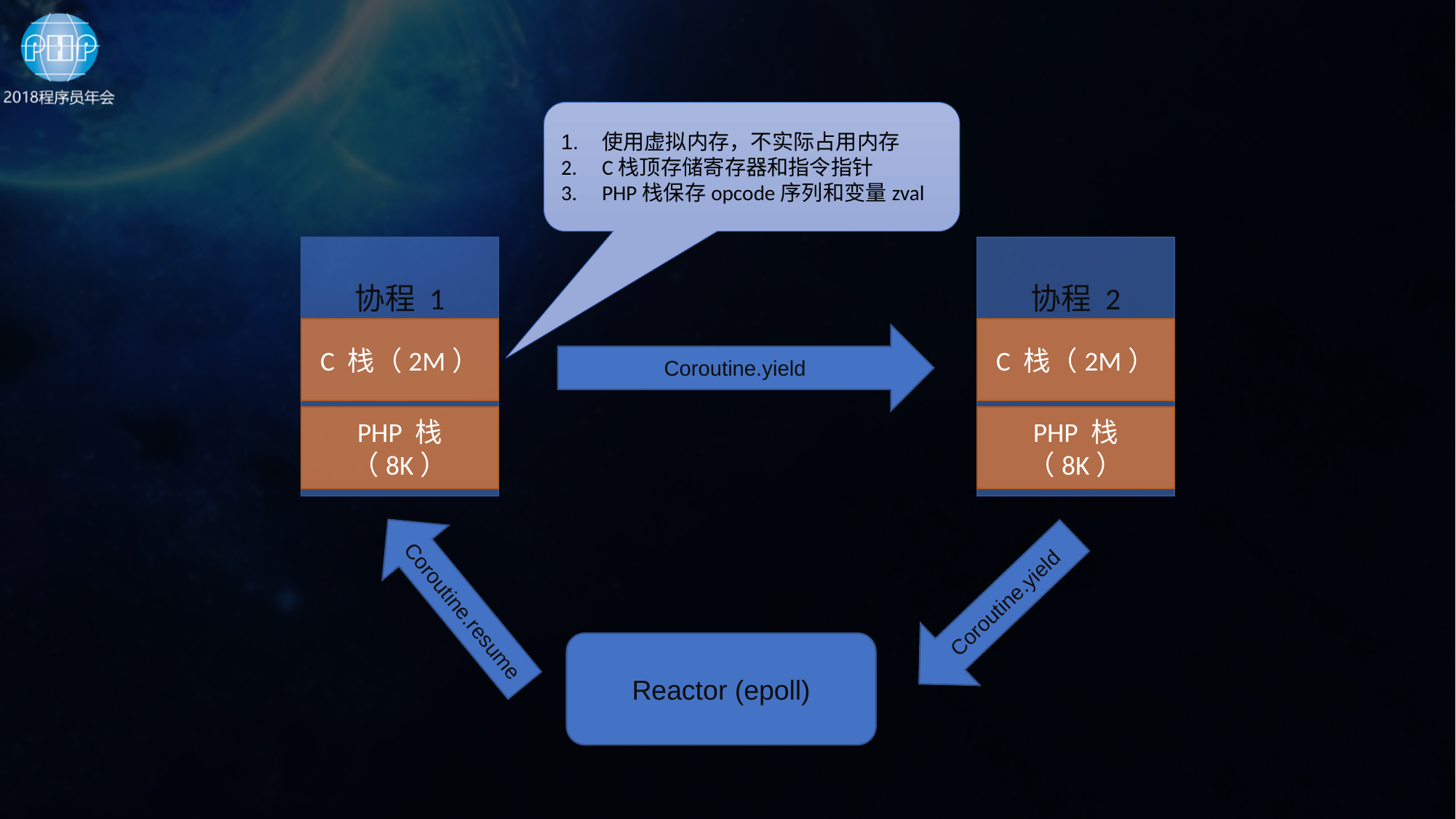

使用虚拟内存，不实际占用内存
C栈顶存储寄存器和指令指针
PHP栈保存opcode序列和变量zval
协程 1
C 栈（2M）
PHP 栈（8K）
协程 2
C 栈（2M）
PHP 栈（8K）
Coroutine.yield
Coroutine.resume
Coroutine.yield
Reactor (epoll)